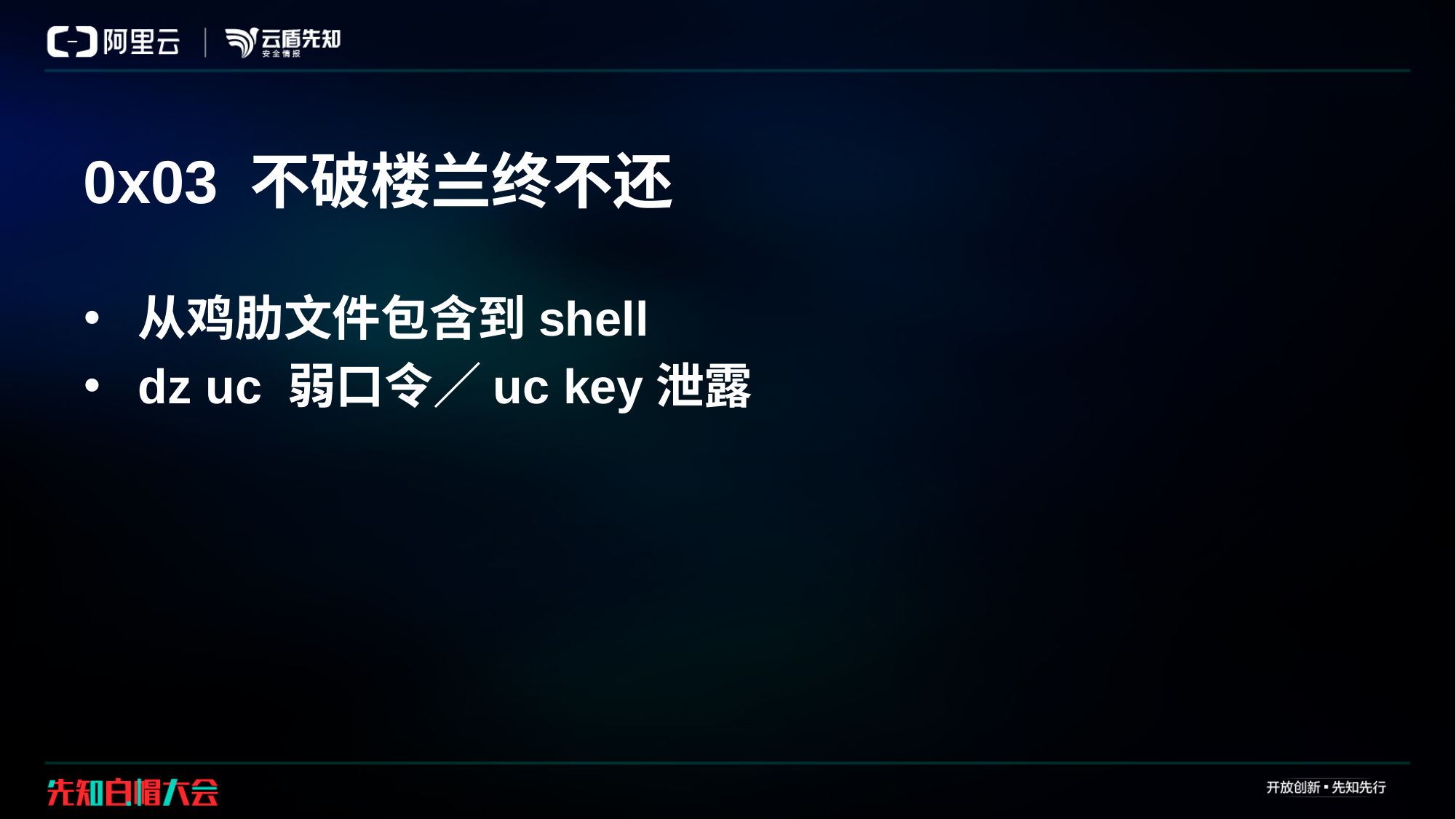

# 0x03 不破楼兰终不还
从鸡肋文件包含到shell
dz uc 弱口令／uc key泄露